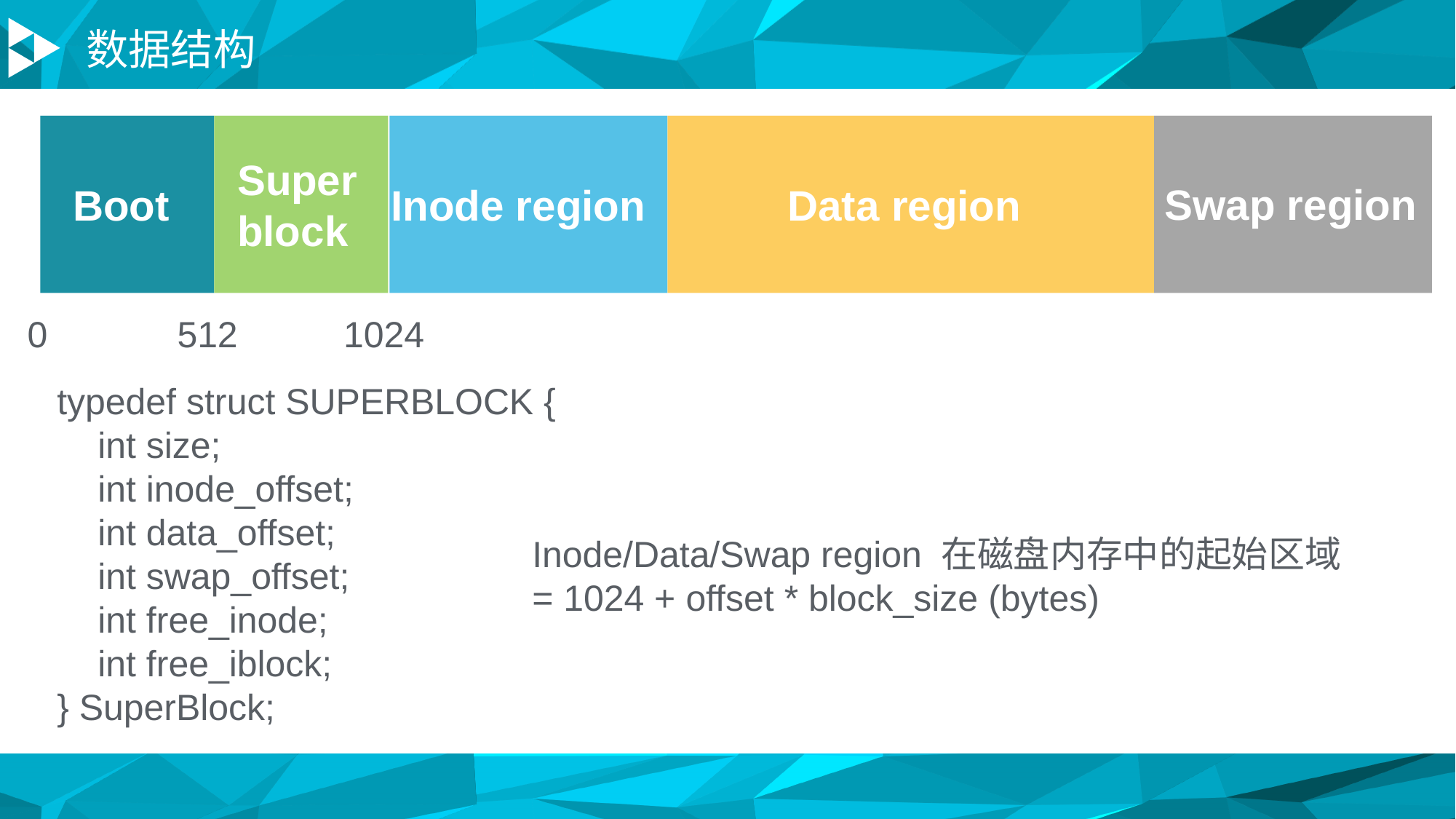

数据结构

Super
block
Swap region
Inode region
Data region
Boot
0
512
1024
typedef struct SUPERBLOCK {
    int size;
    int inode_offset;
    int data_offset;
    int swap_offset;
    int free_inode;
    int free_iblock;
} SuperBlock;
Inode/Data/Swap region 在磁盘内存中的起始区域
= 1024 + offset * block_size (bytes)